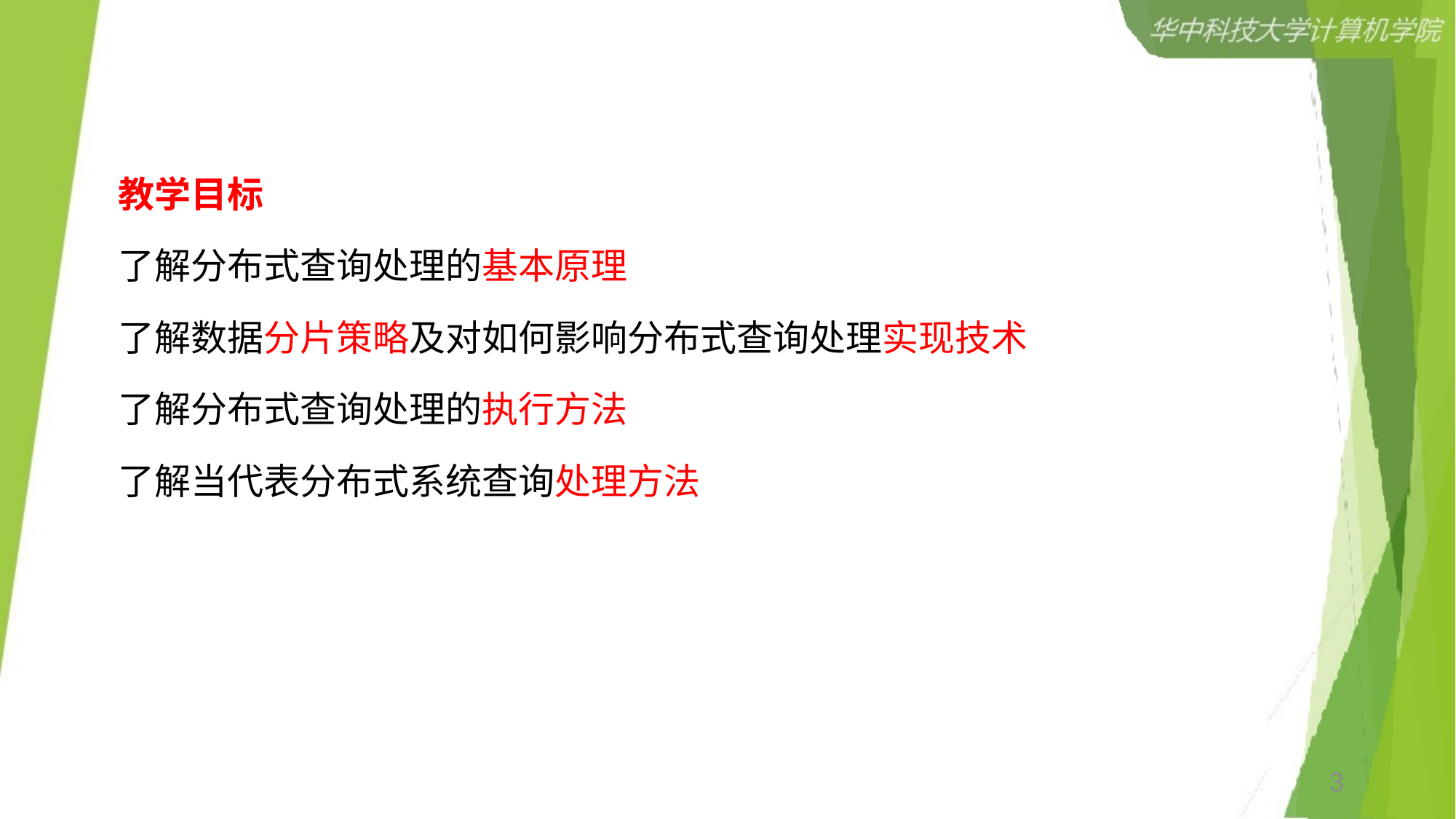

教学目标
了解分布式查询处理的基本原理
了解数据分片策略及对如何影响分布式查询处理实现技术
了解分布式查询处理的执行方法
了解当代表分布式系统查询处理方法
3